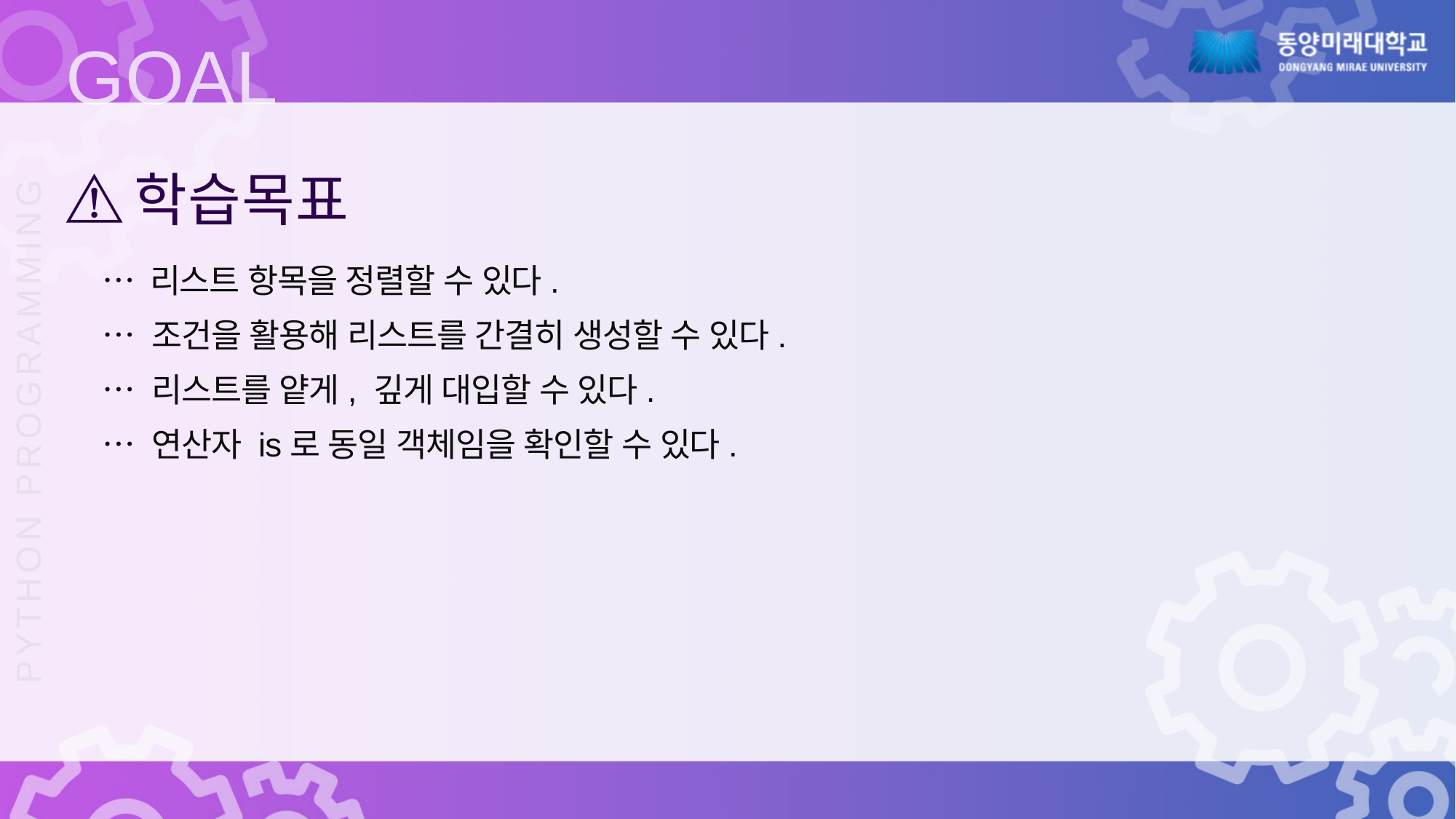

학습목표
… 리스트 항목을 정렬할 수 있다.
… 조건을 활용해 리스트를 간결히 생성할 수 있다.
… 리스트를 얕게, 깊게 대입할 수 있다.
… 연산자 is로 동일 객체임을 확인할 수 있다.